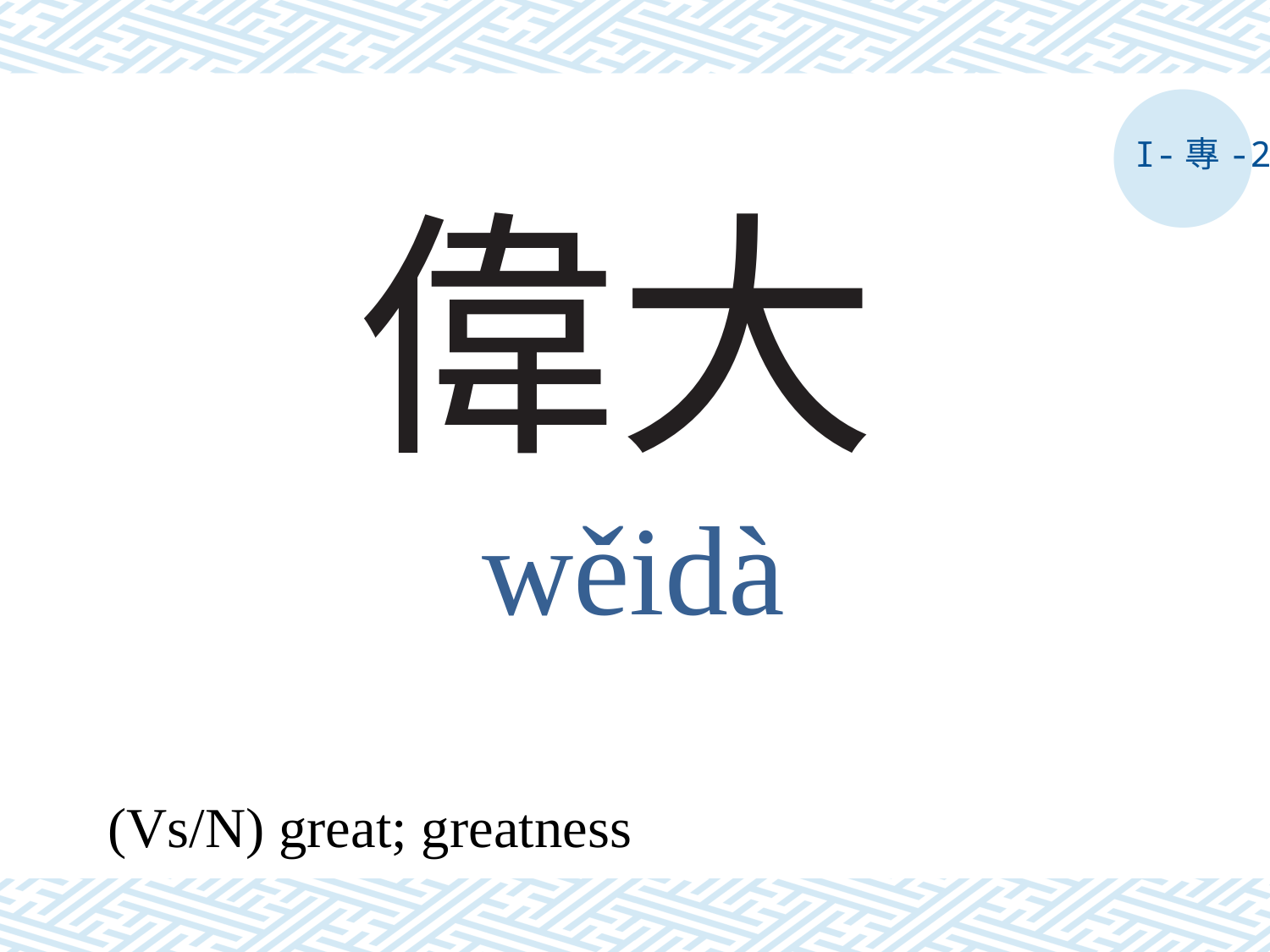

I-專-2

# 偉大
wěidà
(Vs/N) great; greatness